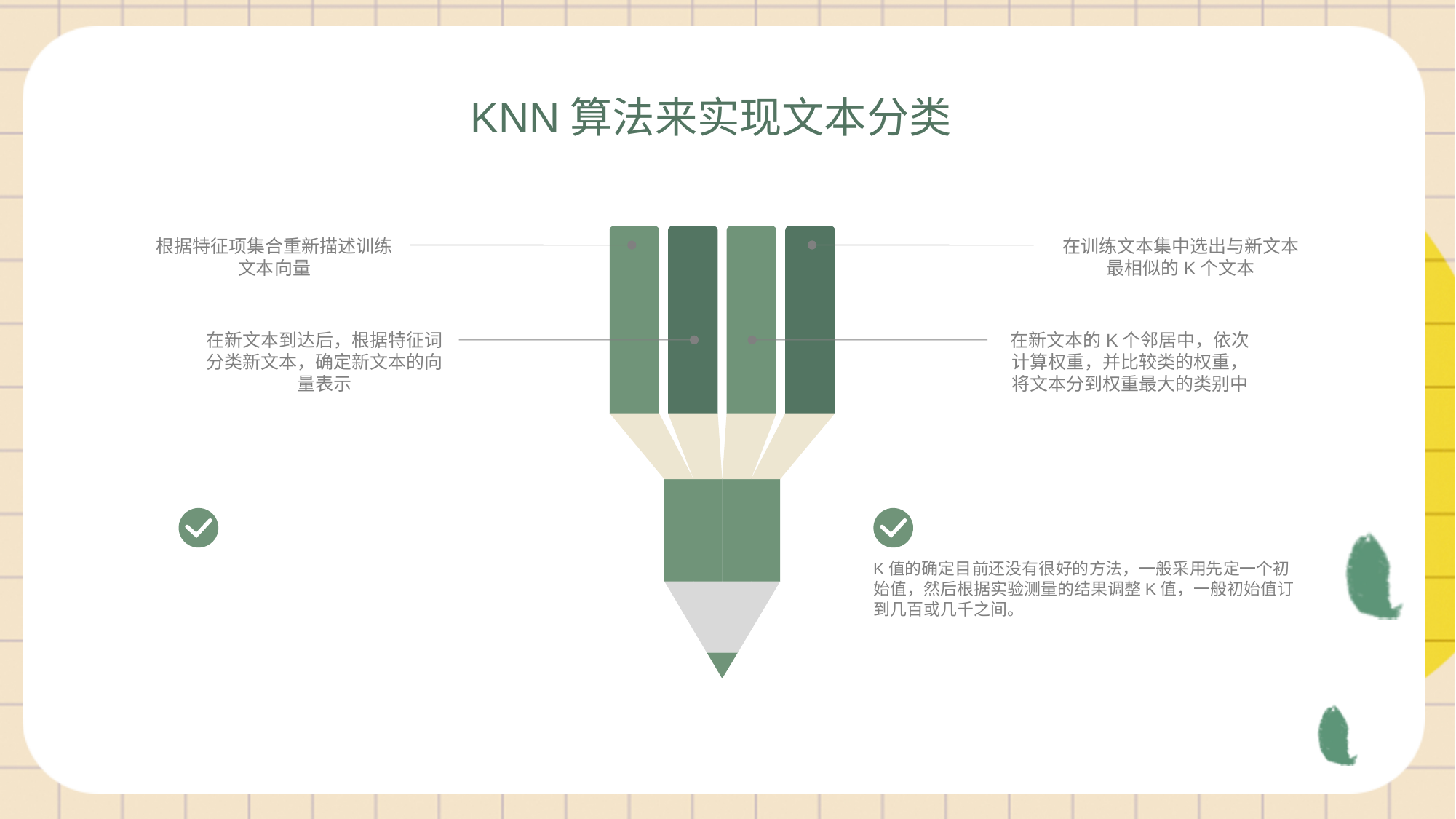

KNN算法来实现文本分类

根据特征项集合重新描述训练文本向量
在训练文本集中选出与新文本最相似的K个文本

在新文本到达后，根据特征词分类新文本，确定新文本的向量表示
在新文本的K个邻居中，依次计算权重，并比较类的权重，将文本分到权重最大的类别中

K值的确定目前还没有很好的方法，一般采用先定一个初始值，然后根据实验测量的结果调整K值，一般初始值订到几百或几千之间。